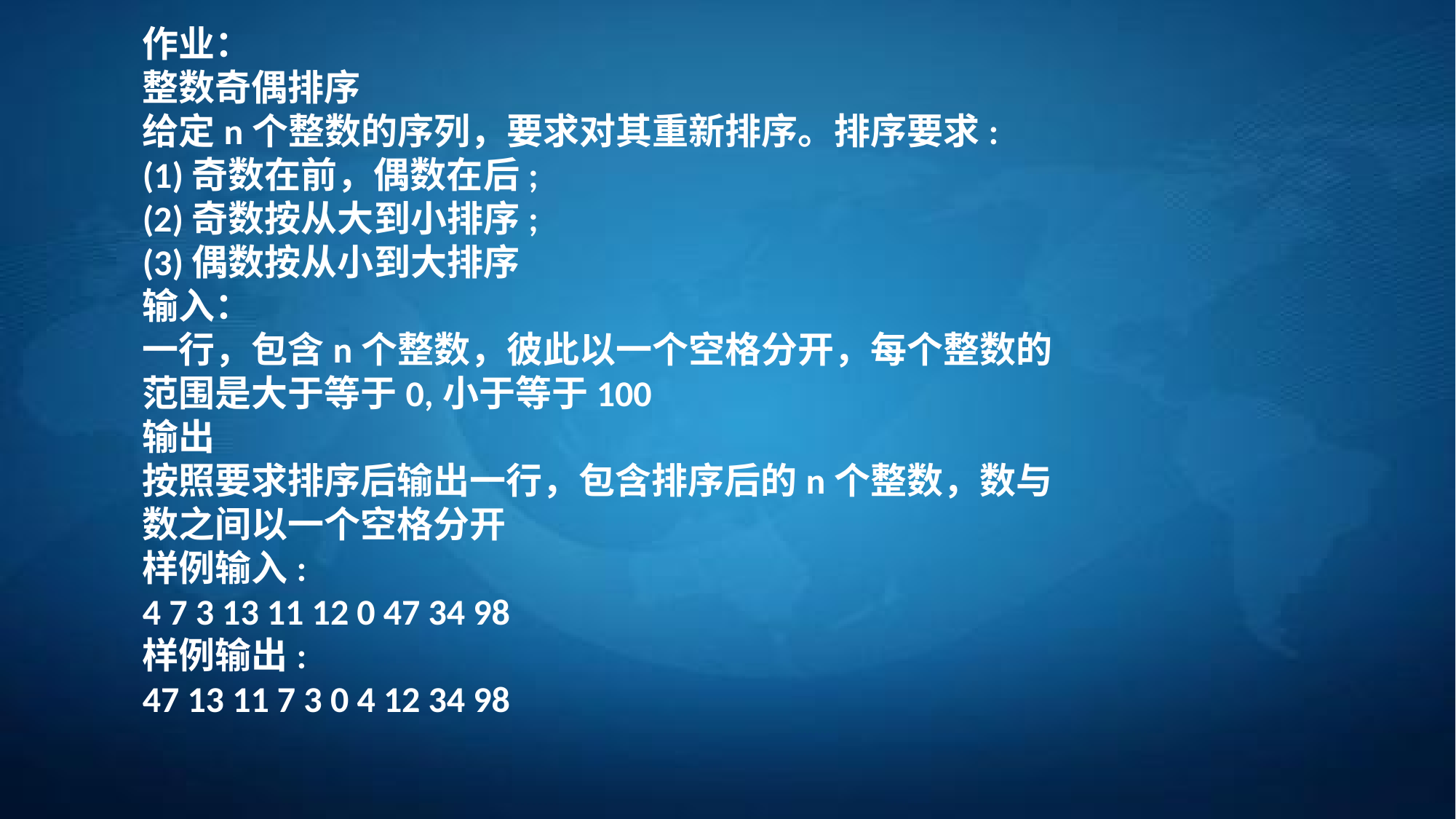

作业：
整数奇偶排序
给定n个整数的序列，要求对其重新排序。排序要求:
(1)奇数在前，偶数在后;
(2)奇数按从大到小排序;
(3)偶数按从小到大排序
输入：
一行，包含n个整数，彼此以一个空格分开，每个整数的范围是大于等于0,小于等于100
输出
按照要求排序后输出一行，包含排序后的n个整数，数与数之间以一个空格分开
样例输入:
4 7 3 13 11 12 0 47 34 98
样例输出:
47 13 11 7 3 0 4 12 34 98